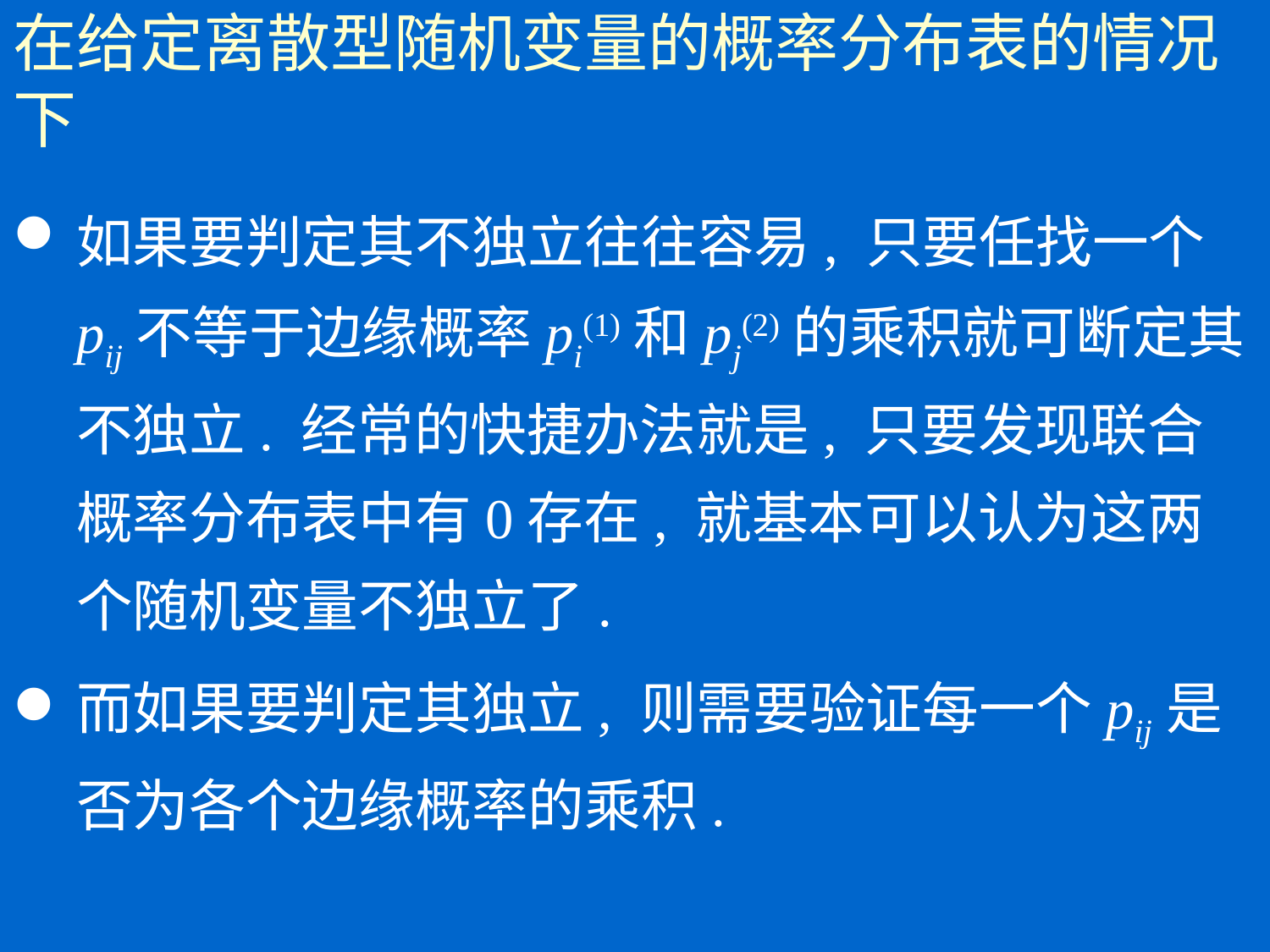

# 在给定离散型随机变量的概率分布表的情况下
如果要判定其不独立往往容易, 只要任找一个pij不等于边缘概率pi(1)和pj(2)的乘积就可断定其不独立. 经常的快捷办法就是, 只要发现联合概率分布表中有0存在, 就基本可以认为这两个随机变量不独立了.
而如果要判定其独立, 则需要验证每一个pij是否为各个边缘概率的乘积.